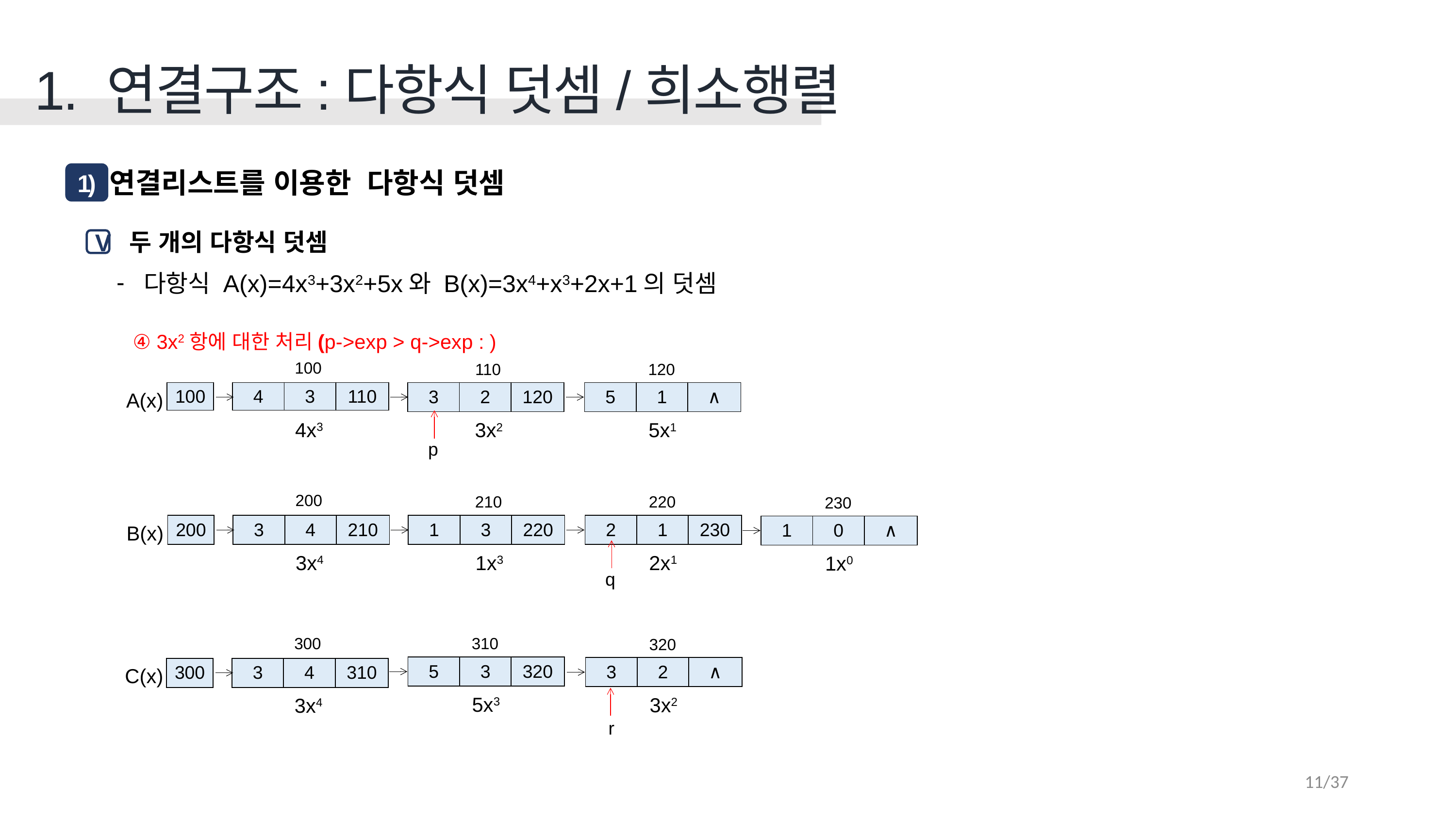

1. 연결구조:다항식 덧셈/희소행렬

연결리스트를 이용한  다항식 덧셈
1)
 두 개의 다항식 덧셈

다항식 A(x)=4x3+3x2+5x와 B(x)=3x4+x3+2x+1의 덧셈
V
④ 3x2항에 대한 처리(p->exp > q->exp : )

100
110
120
| 100 |
| --- |
| 4 | 3 | 110 |
| --- | --- | --- |
| 3 | 2 | 120 |
| --- | --- | --- |
| 5 | 1 | ∧ |
| --- | --- | --- |
A(x)
4x3
3x2
5x1
p
200
210
220
230
| 200 |
| --- |
| 3 | 4 | 210 |
| --- | --- | --- |
| 1 | 3 | 220 |
| --- | --- | --- |
| 2 | 1 | 230 |
| --- | --- | --- |
| 1 | 0 | ∧ |
| --- | --- | --- |
B(x)
3x4
1x3
2x1
1x0
q
300
310
320
| 5 | 3 | 320 |
| --- | --- | --- |
| 3 | 2 | ∧ |
| --- | --- | --- |
| 300 |
| --- |
| 3 | 4 | 310 |
| --- | --- | --- |
C(x)
5x3
3x2
3x4
r
11/37